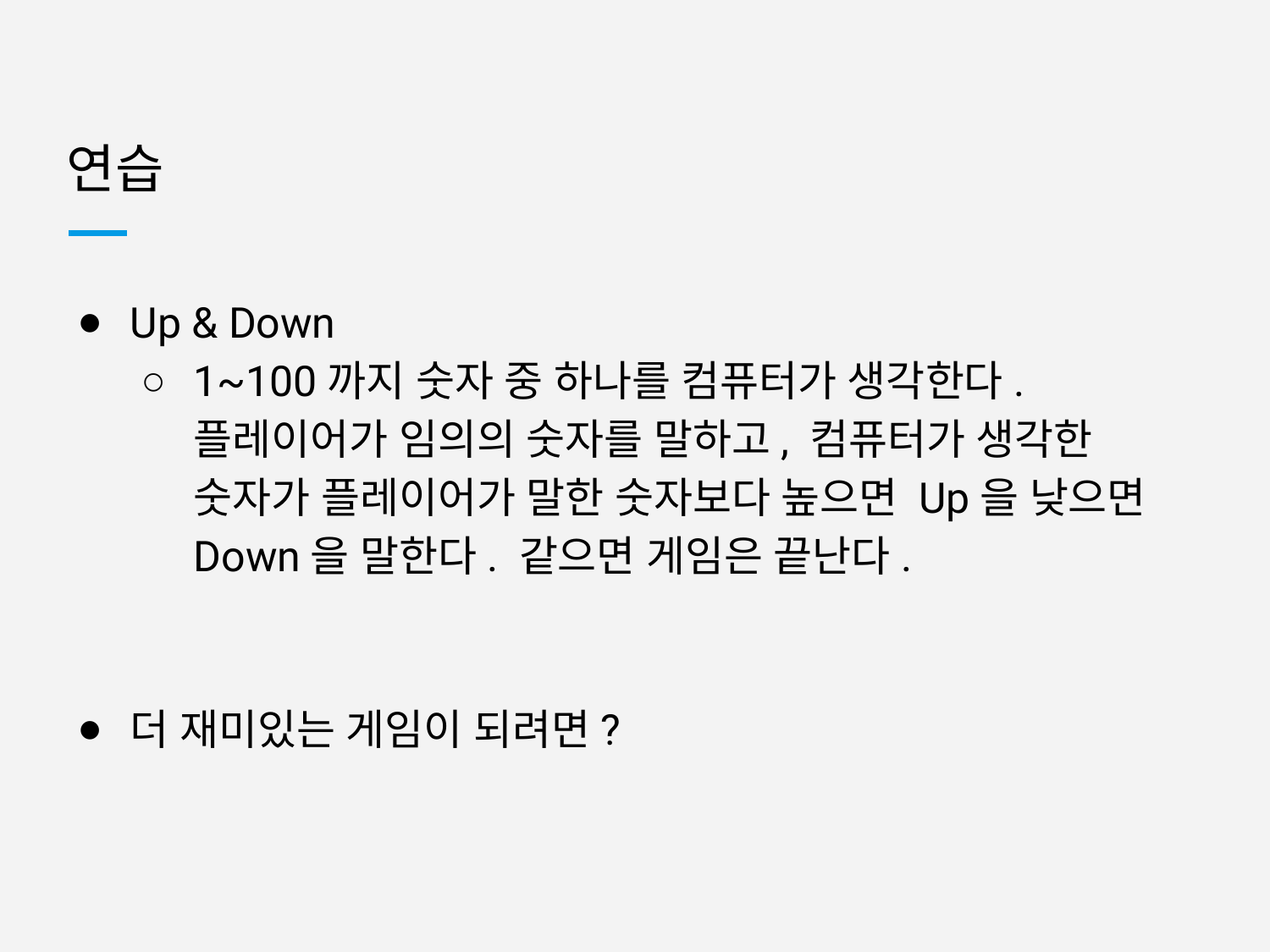

# 연습
Up & Down
1~100까지 숫자 중 하나를 컴퓨터가 생각한다. 플레이어가 임의의 숫자를 말하고, 컴퓨터가 생각한 숫자가 플레이어가 말한 숫자보다 높으면 Up을 낮으면 Down을 말한다. 같으면 게임은 끝난다.

더 재미있는 게임이 되려면?